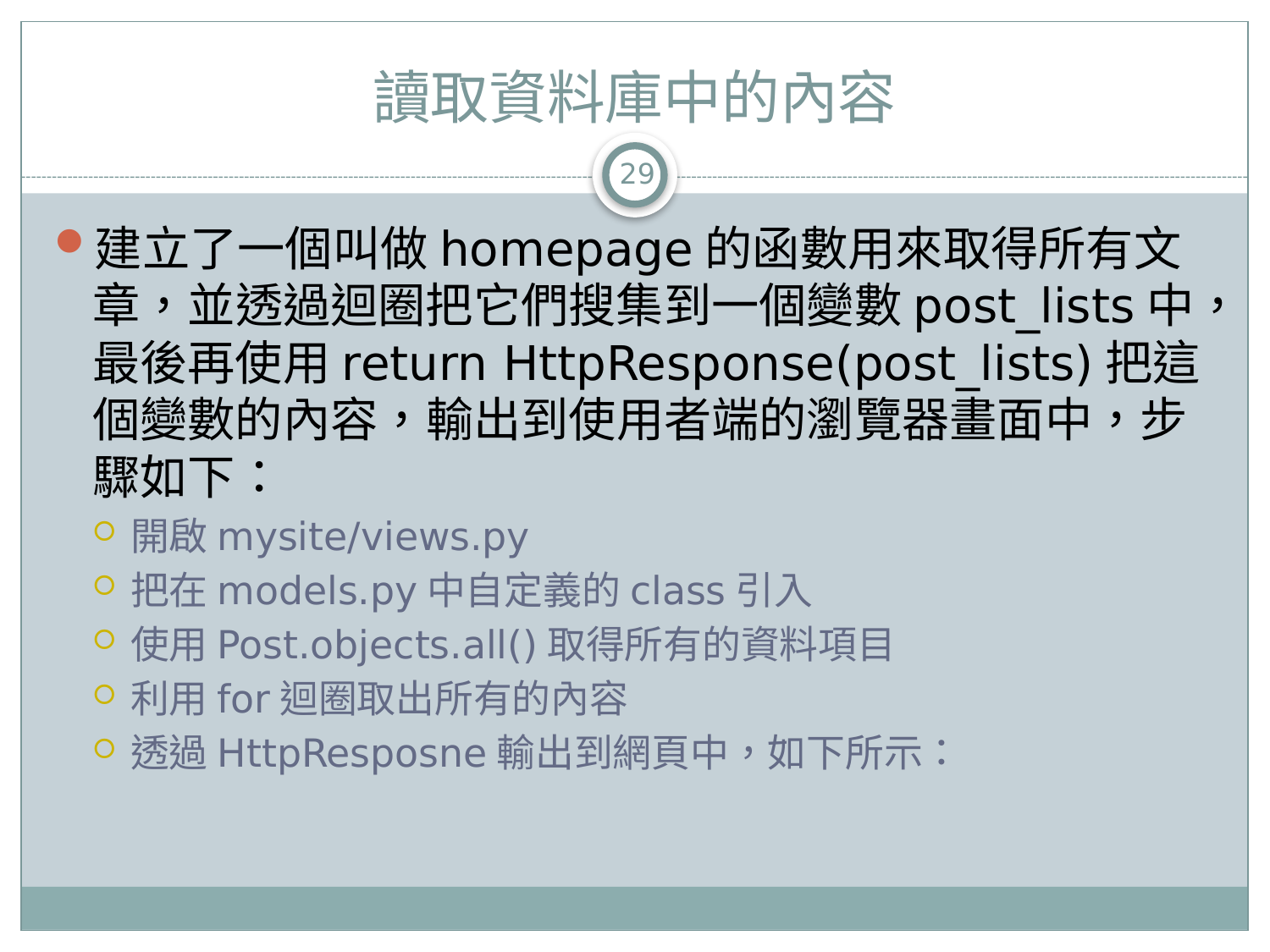

# 讀取資料庫中的內容
29
建立了一個叫做homepage的函數用來取得所有文章，並透過迴圈把它們搜集到一個變數post_lists中，最後再使用return HttpResponse(post_lists)把這個變數的內容，輸出到使用者端的瀏覽器畫面中，步驟如下：
開啟mysite/views.py
把在models.py中自定義的class引入
使用Post.objects.all()取得所有的資料項目
利用for迴圈取出所有的內容
透過HttpResposne輸出到網頁中，如下所示：